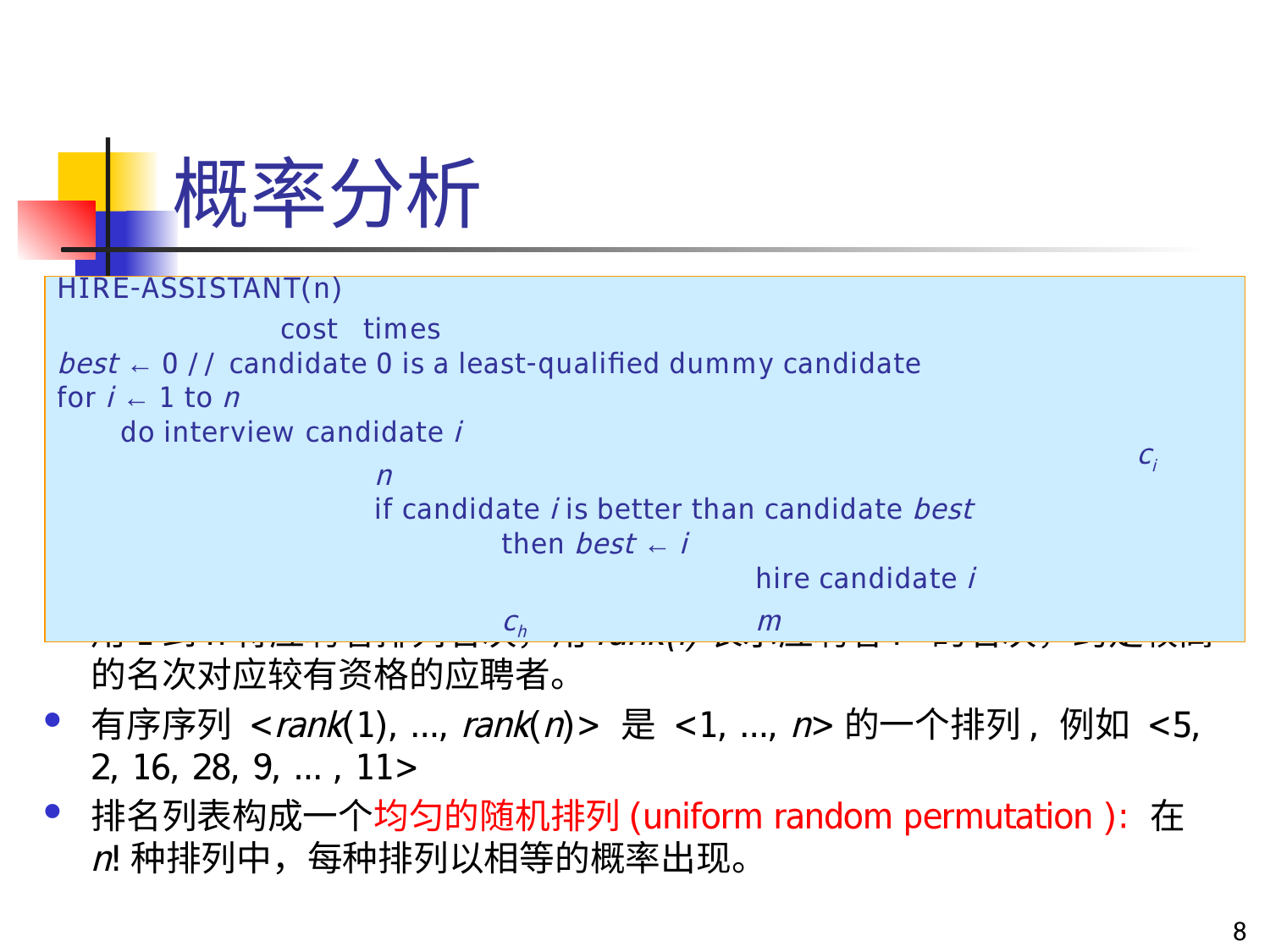

# 概率分析
HIRE-ASSISTANT(n)																    cost   times
best ← 0 // candidate 0 is a least-qualified dummy candidate
for i ← 1 to n
	do interview candidate i														ci		n
			if candidate i is better than candidate best
				then best ← i
						hire candidate i													ch		m
假设应聘者的资质序列是任意的:
用1到n将应聘者排列名次，用rank(i)表示应聘者i  的名次，约定较高的名次对应较有资格的应聘者。
有序序列 <rank(1), …, rank(n)> 是 <1, …, n>的一个排列, 例如 <5, 2, 16, 28, 9, … , 11>
排名列表构成一个均匀的随机排列(uniform random permutation ): 在 n!种排列中，每种排列以相等的概率出现。
8